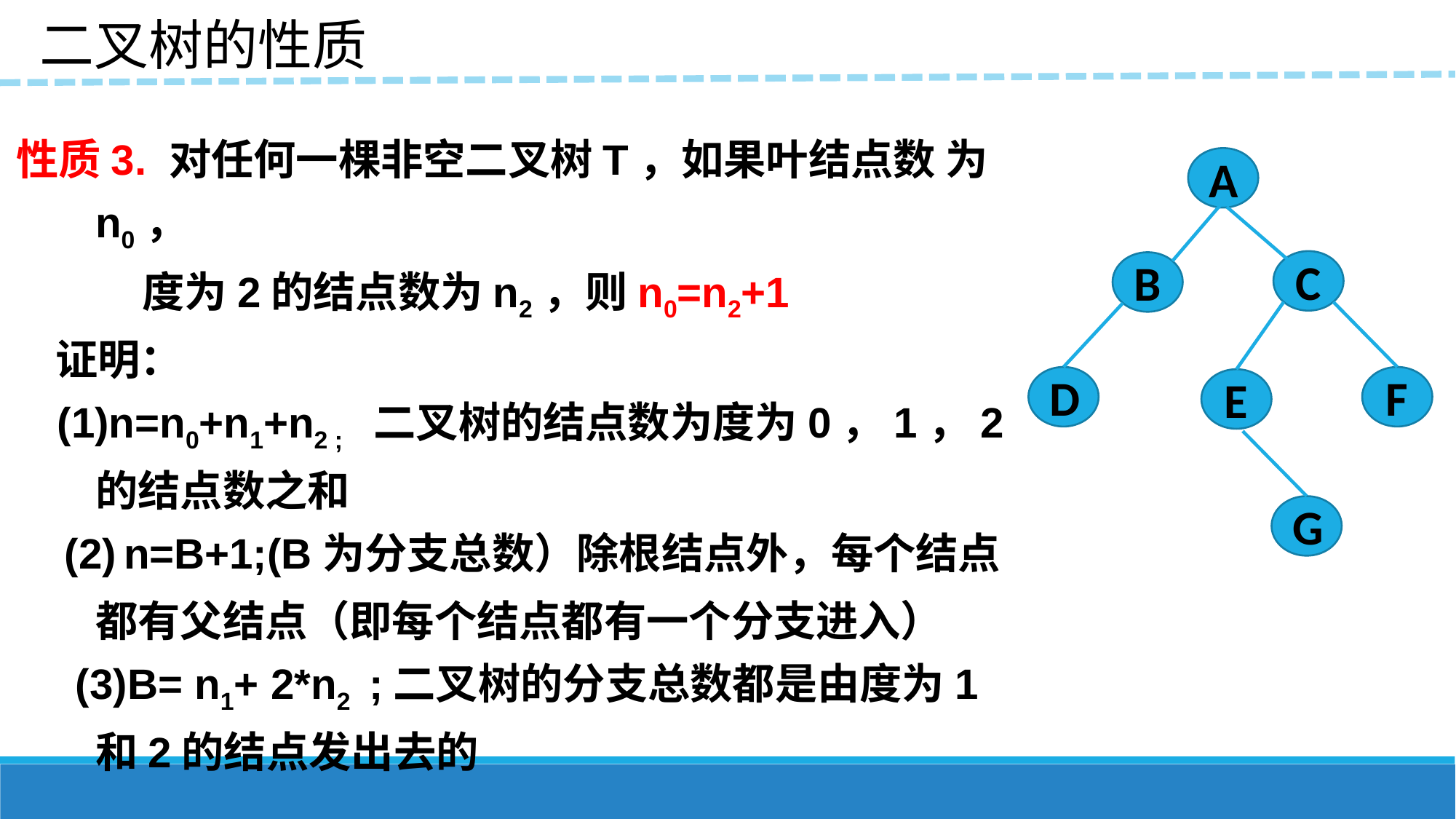

二叉树的性质

性质3. 对任何一棵非空二叉树T，如果叶结点数 为n0，
            度为2的结点数为n2，则n0=n2+1
   证明：
    (1)n=n0+n1+n2 ;   二叉树的结点数为度为0，1，2的结点数之和
       (2) n=B+1;(B为分支总数）除根结点外，每个结点都有父结点（即每个结点都有一个分支进入）
     (3)B= n1+ 2*n2  ;二叉树的分支总数都是由度为1和2的结点发出去的
A
C
B
D
F
E
G